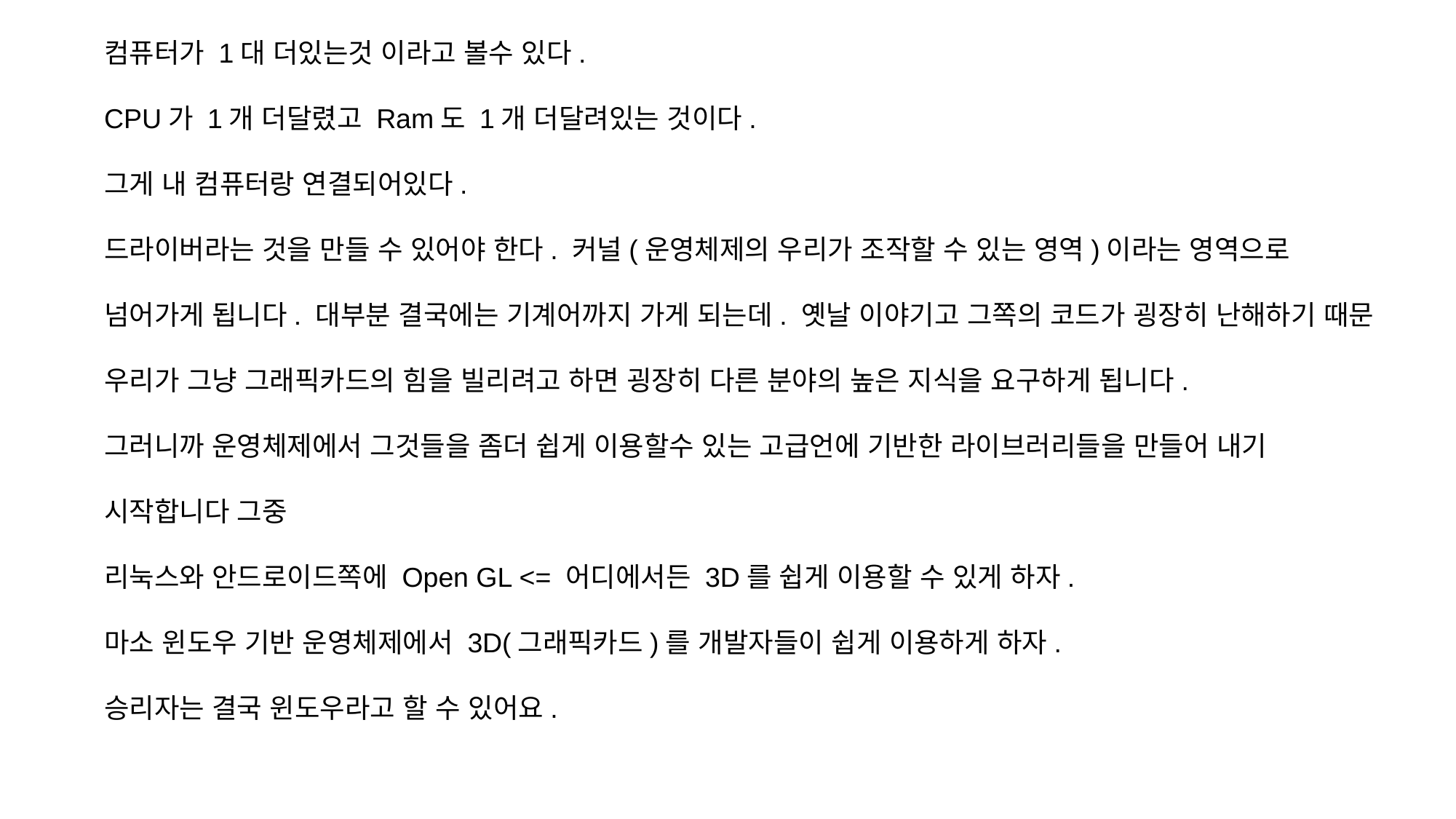

컴퓨터가 1대 더있는것 이라고 볼수 있다.

CPU가 1개 더달렸고 Ram도 1개 더달려있는 것이다.

그게 내 컴퓨터랑 연결되어있다.

드라이버라는 것을 만들 수 있어야 한다. 커널(운영체제의 우리가 조작할 수 있는 영역)이라는 영역으로

넘어가게 됩니다. 대부분 결국에는 기계어까지 가게 되는데. 옛날 이야기고 그쪽의 코드가 굉장히 난해하기 때문

우리가 그냥 그래픽카드의 힘을 빌리려고 하면 굉장히 다른 분야의 높은 지식을 요구하게 됩니다.

그러니까 운영체제에서 그것들을 좀더 쉽게 이용할수 있는 고급언에 기반한 라이브러리들을 만들어 내기

시작합니다 그중

리눅스와 안드로이드쪽에 Open GL <= 어디에서든 3D를 쉽게 이용할 수 있게 하자.

마소 윈도우 기반 운영체제에서 3D(그래픽카드)를 개발자들이 쉽게 이용하게 하자.

승리자는 결국 윈도우라고 할 수 있어요.